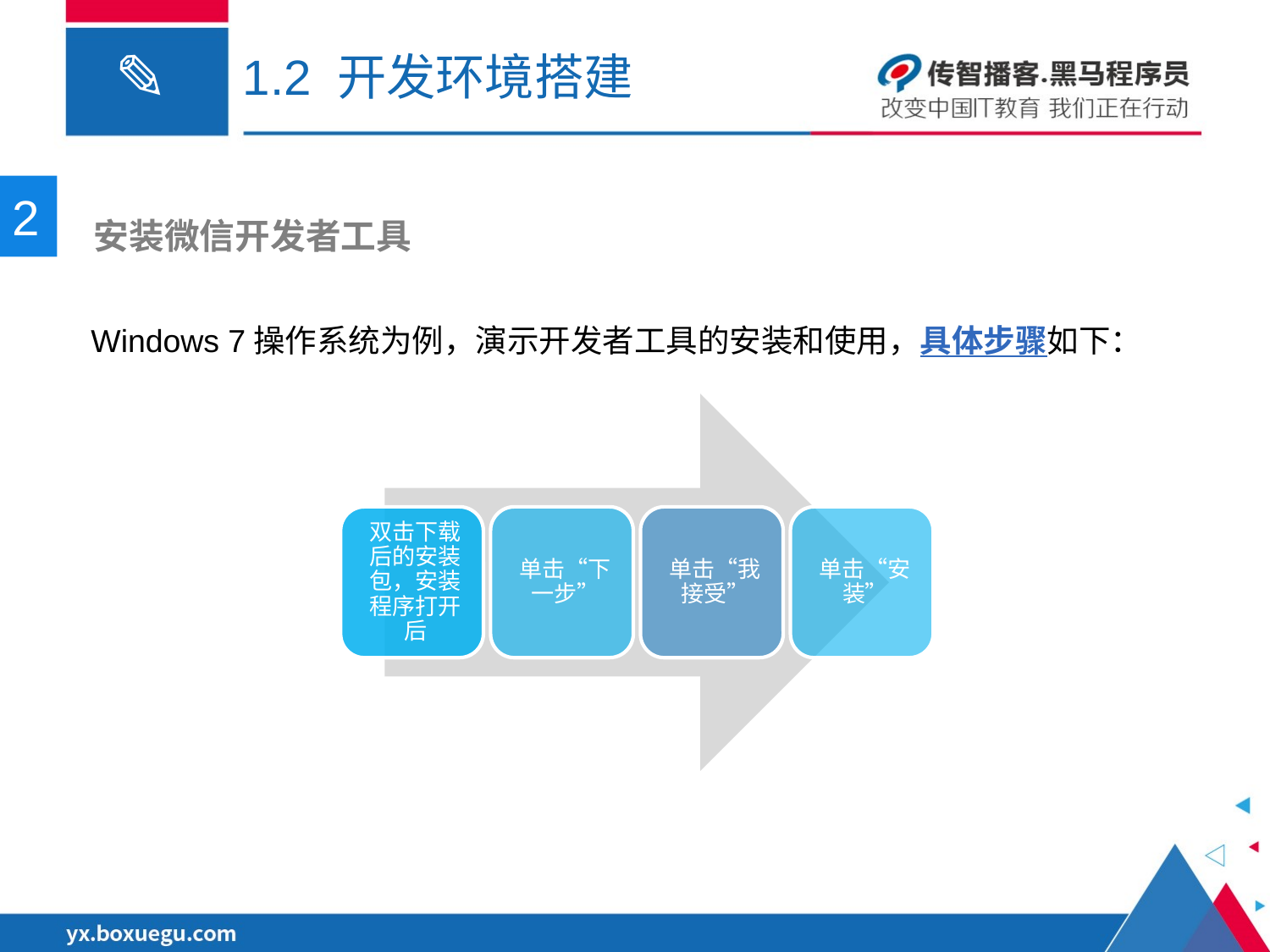

# 1.2 开发环境搭建

2
  安装微信开发者工具
Windows 7操作系统为例，演示开发者工具的安装和使用，具体步骤如下：
双击下载后的安装包，安装程序打开后
单击“下一步”
单击“我接受”
单击“安装”